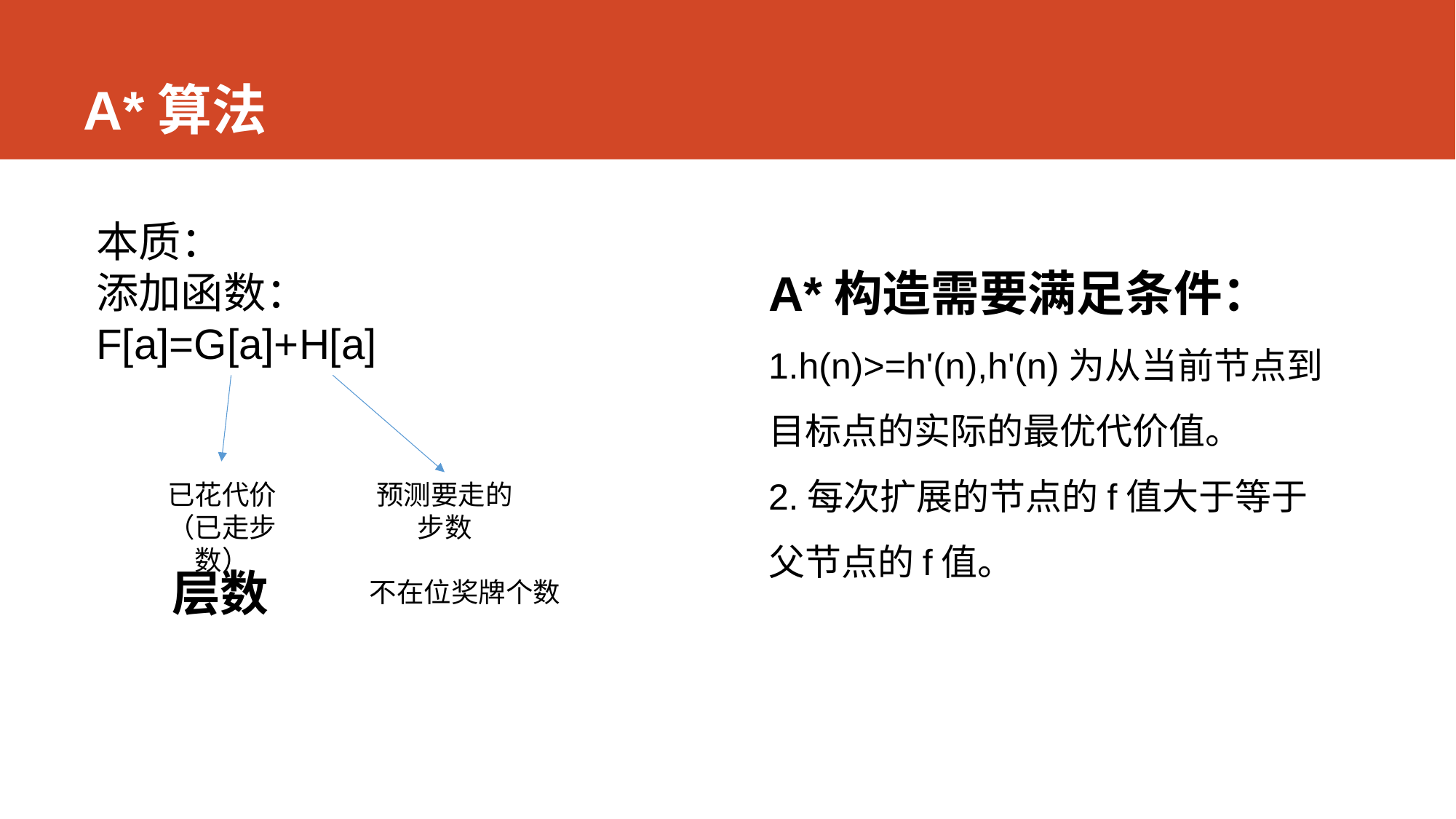

# A*算法
本质：
添加函数：
F[a]=G[a]+H[a]
A*构造需要满足条件：
1.h(n)>=h'(n),h'(n)为从当前节点到目标点的实际的最优代价值。
2.每次扩展的节点的f值大于等于父节点的f值。
已花代价
（已走步数）
预测要走的步数
层数
不在位奖牌个数